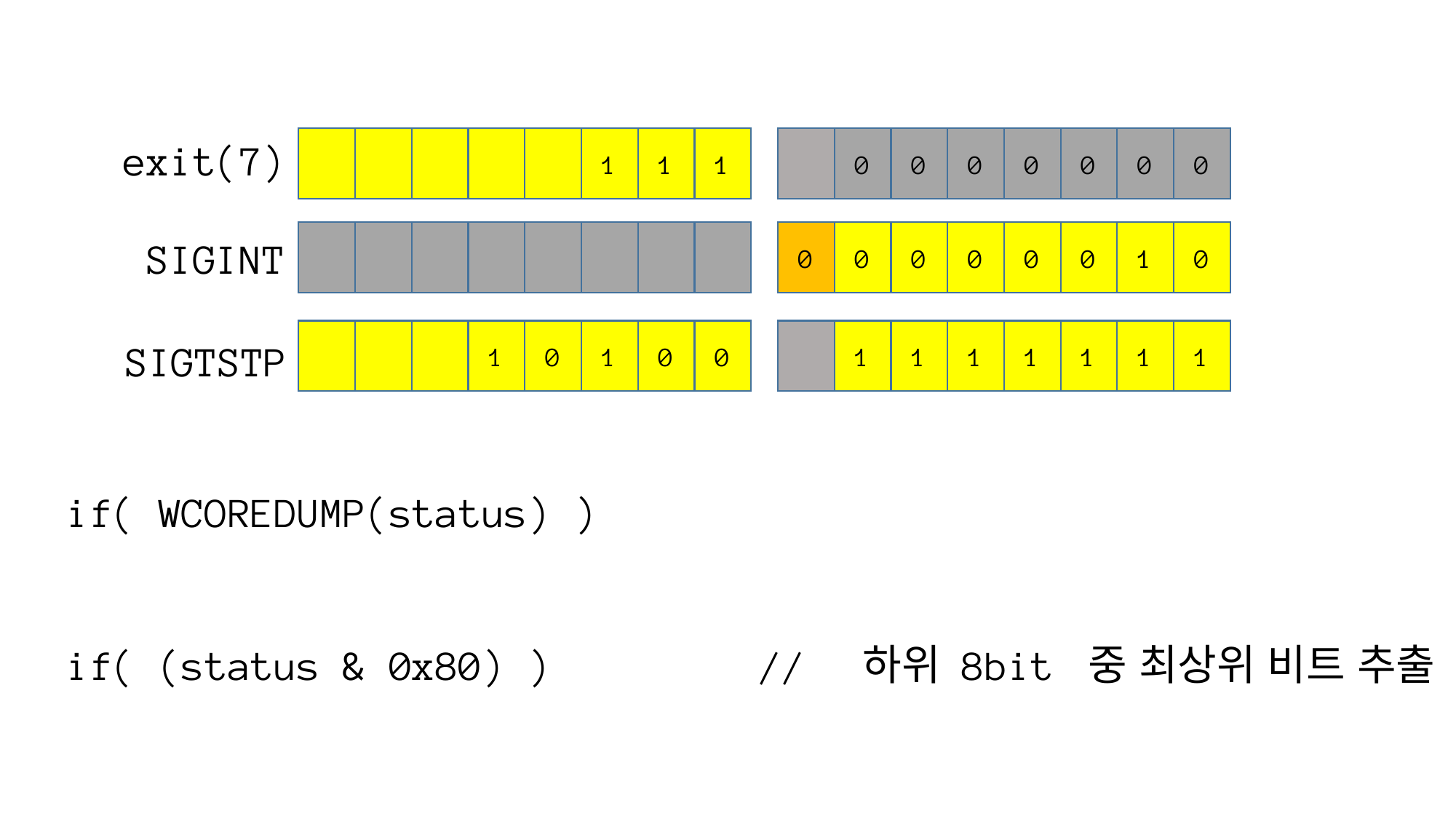

exit(7)

1
1
1

0
0
0
0
0
0
0

0
0
0
0
0
0
1
0
SIGINT

1
0
1
0
0

1
1
1
1
1
1
1
SIGTSTP
if( WCOREDUMP(status) )

if( (status & 0x80) )         //  하위 8bit 중 최상위 비트 추출